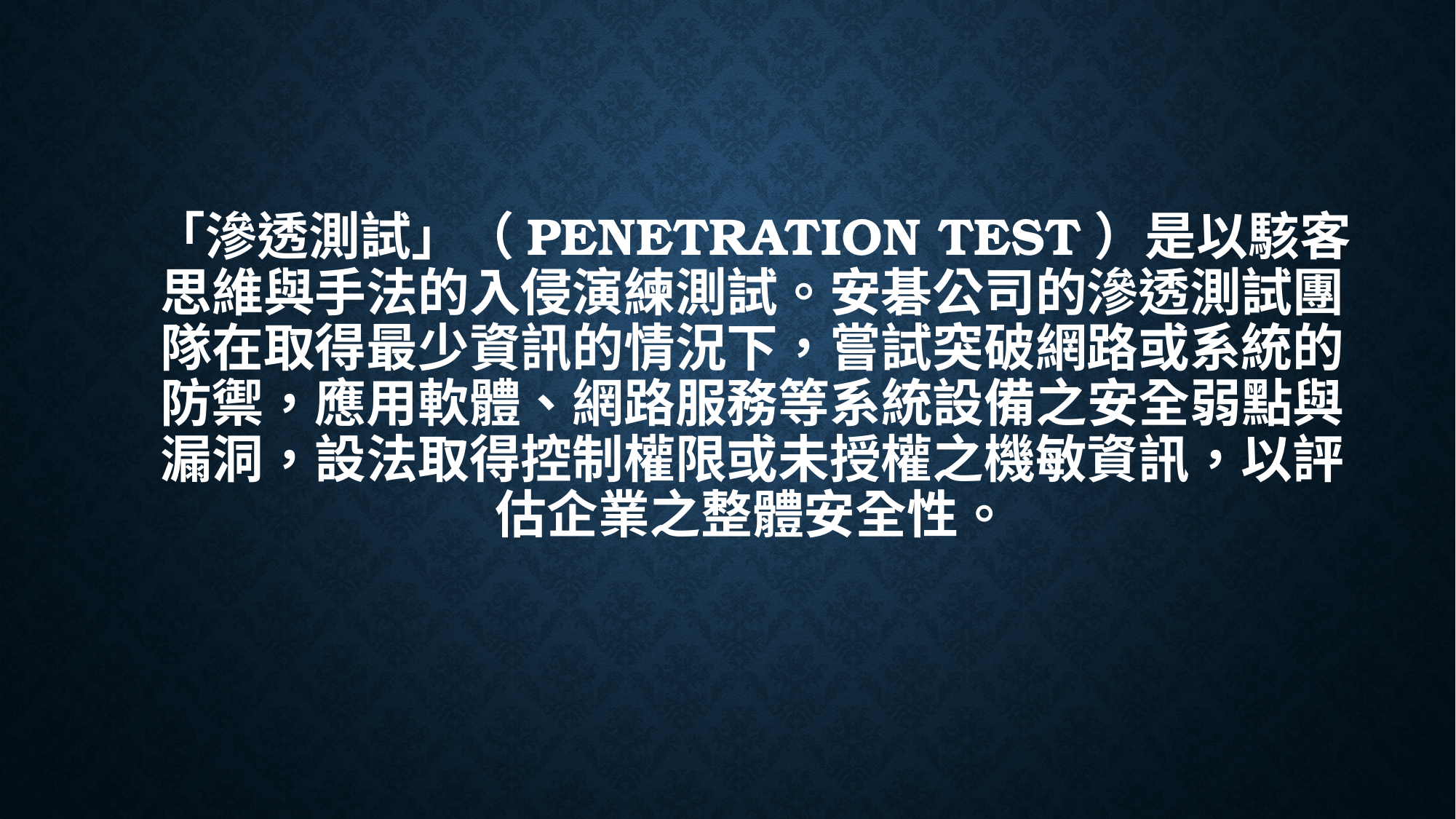

# 「滲透測試」（Penetration Test）是以駭客思維與手法的入侵演練測試。安碁公司的滲透測試團隊在取得最少資訊的情況下，嘗試突破網路或系統的防禦，應用軟體、網路服務等系統設備之安全弱點與漏洞，設法取得控制權限或未授權之機敏資訊，以評估企業之整體安全性。